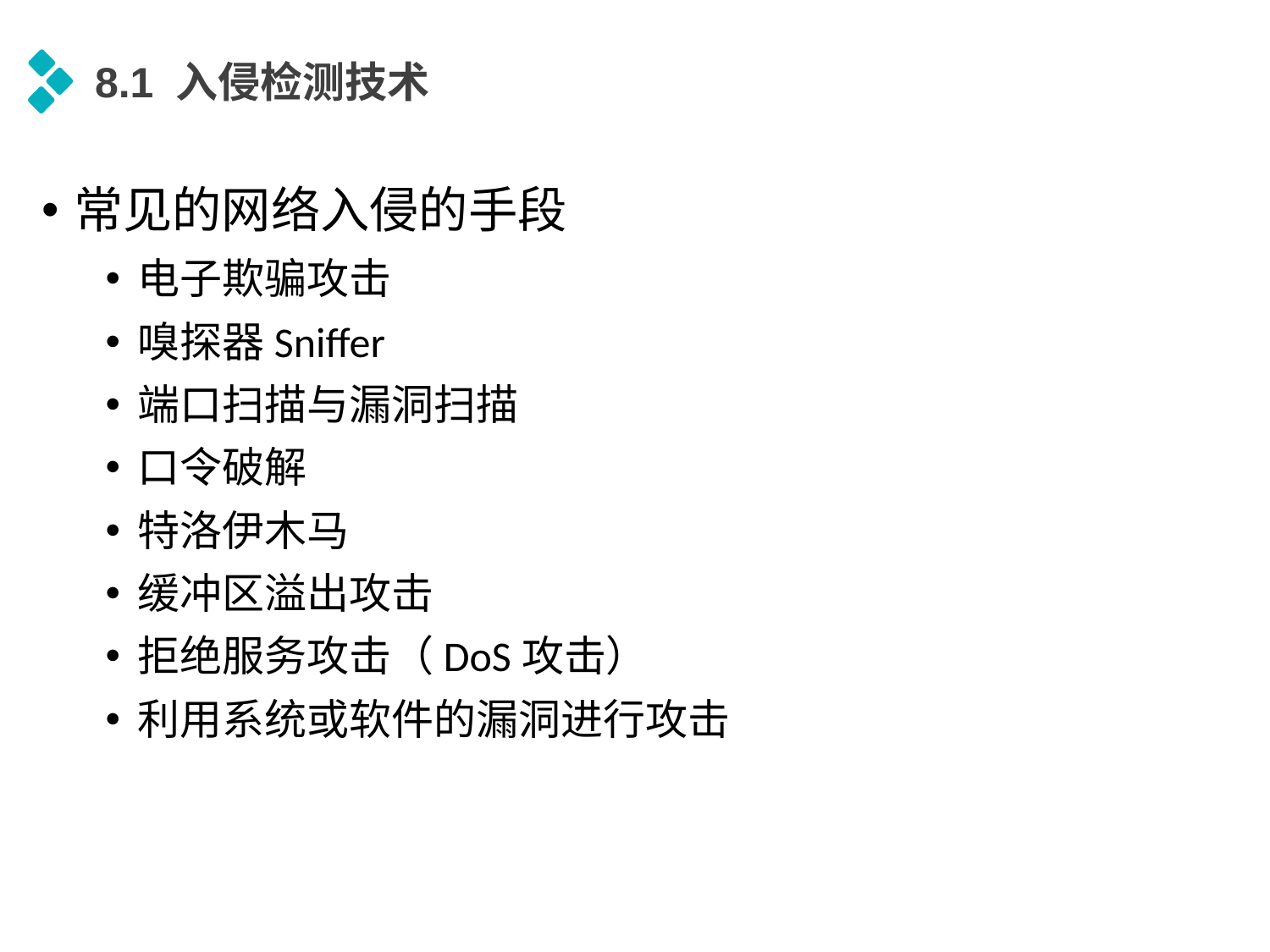

8.1 入侵检测技术

常见的网络入侵的手段
电子欺骗攻击
嗅探器Sniffer
端口扫描与漏洞扫描
口令破解
特洛伊木马
缓冲区溢出攻击
拒绝服务攻击（DoS攻击）
利用系统或软件的漏洞进行攻击